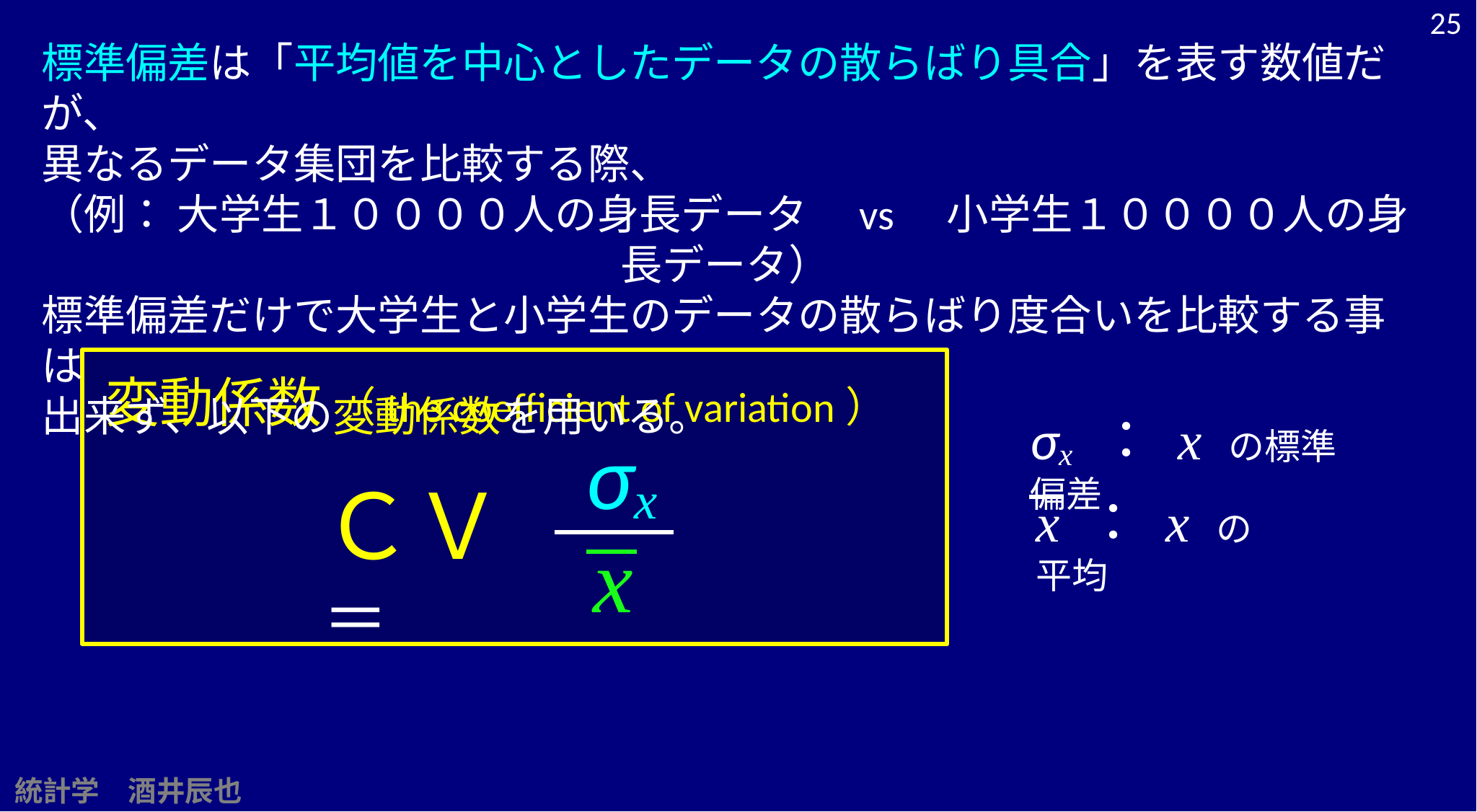

25
標準偏差は「平均値を中心としたデータの散らばり具合」を表す数値だが、
異なるデータ集団を比較する際、
（例： 大学生１００００人の身長データ　vs　小学生１００００人の身長データ）
標準偏差だけで大学生と小学生のデータの散らばり度合いを比較する事は
出来ず、以下の変動係数を用いる。

変動係数 （the coefficient of variation）
σx ： x の標準偏差
σx
ＣＶ ＝
x ： x の平均
x
統計学　酒井辰也